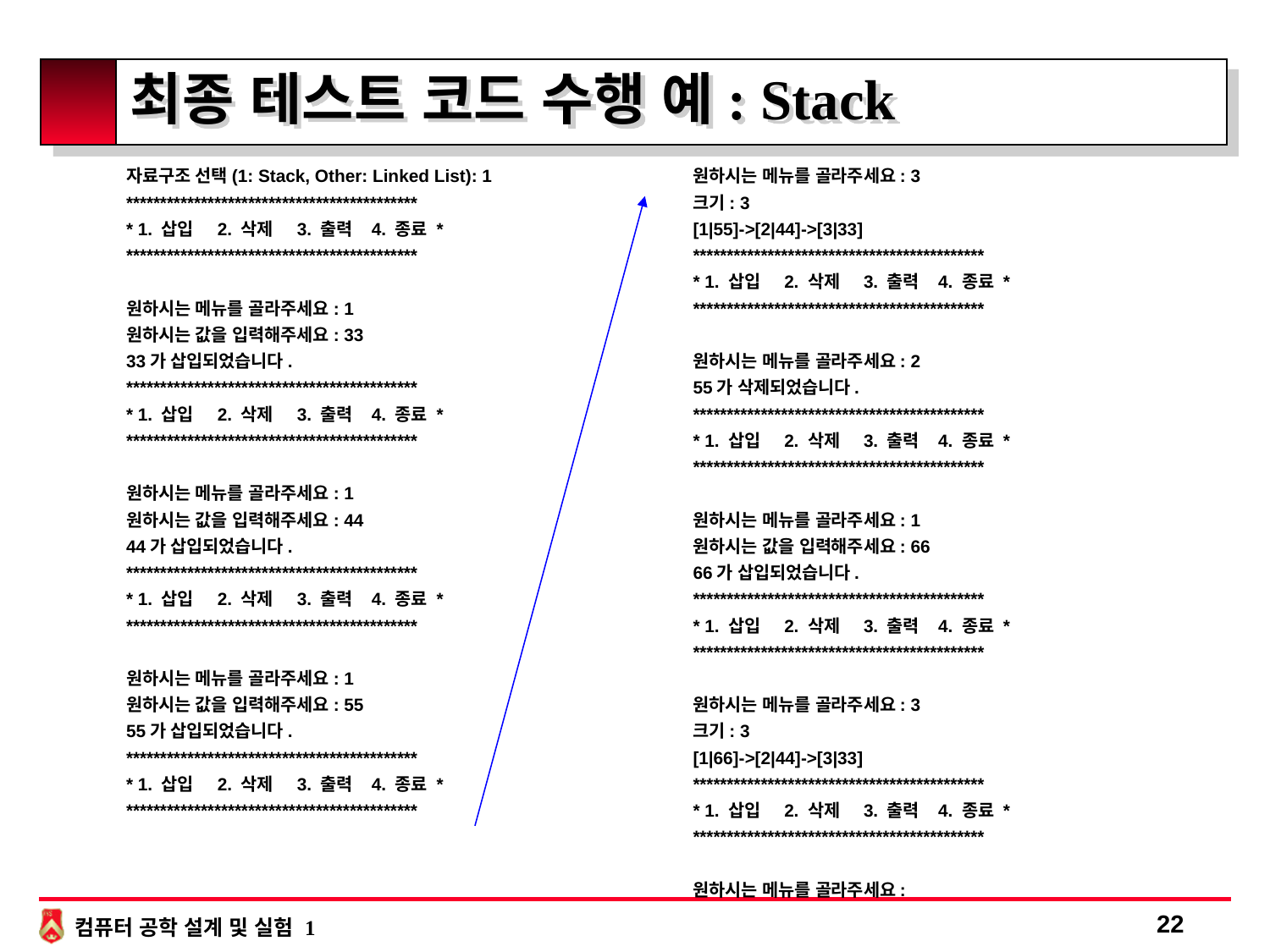

22
# 최종 테스트 코드 수행 예: Stack
자료구조 선택(1: Stack, Other: Linked List): 1
*******************************************
* 1. 삽입    2. 삭제    3. 출력   4. 종료 *
*******************************************

원하시는 메뉴를 골라주세요: 1
원하시는 값을 입력해주세요: 33
33가 삽입되었습니다.
*******************************************
* 1. 삽입    2. 삭제    3. 출력   4. 종료 *
*******************************************

원하시는 메뉴를 골라주세요: 1
원하시는 값을 입력해주세요: 44
44가 삽입되었습니다.
*******************************************
* 1. 삽입    2. 삭제    3. 출력   4. 종료 *
*******************************************

원하시는 메뉴를 골라주세요: 1
원하시는 값을 입력해주세요: 55
55가 삽입되었습니다.
*******************************************
* 1. 삽입    2. 삭제    3. 출력   4. 종료 *
*******************************************

원하시는 메뉴를 골라주세요: 3
크기: 3
[1|55]->[2|44]->[3|33]
*******************************************
* 1. 삽입    2. 삭제    3. 출력   4. 종료 *
*******************************************

원하시는 메뉴를 골라주세요: 2
55가 삭제되었습니다.
*******************************************
* 1. 삽입    2. 삭제    3. 출력   4. 종료 *
*******************************************

원하시는 메뉴를 골라주세요: 1
원하시는 값을 입력해주세요: 66
66가 삽입되었습니다.
*******************************************
* 1. 삽입    2. 삭제    3. 출력   4. 종료 *
*******************************************

원하시는 메뉴를 골라주세요: 3
크기: 3
[1|66]->[2|44]->[3|33]
*******************************************
* 1. 삽입    2. 삭제    3. 출력   4. 종료 *
*******************************************

원하시는 메뉴를 골라주세요: